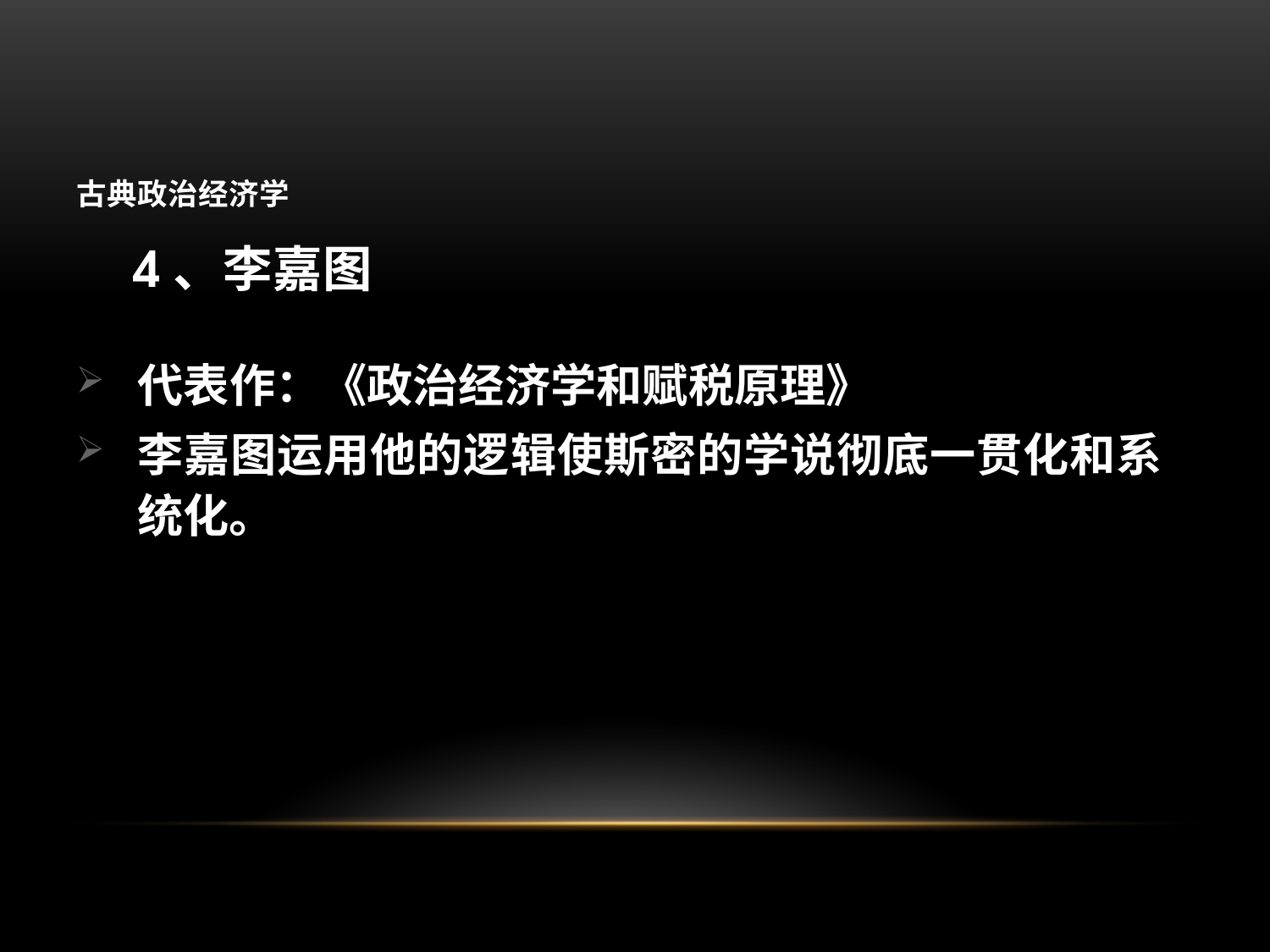

古典政治经济学
    4、李嘉图
代表作：《政治经济学和赋税原理》
李嘉图运用他的逻辑使斯密的学说彻底一贯化和系统化。